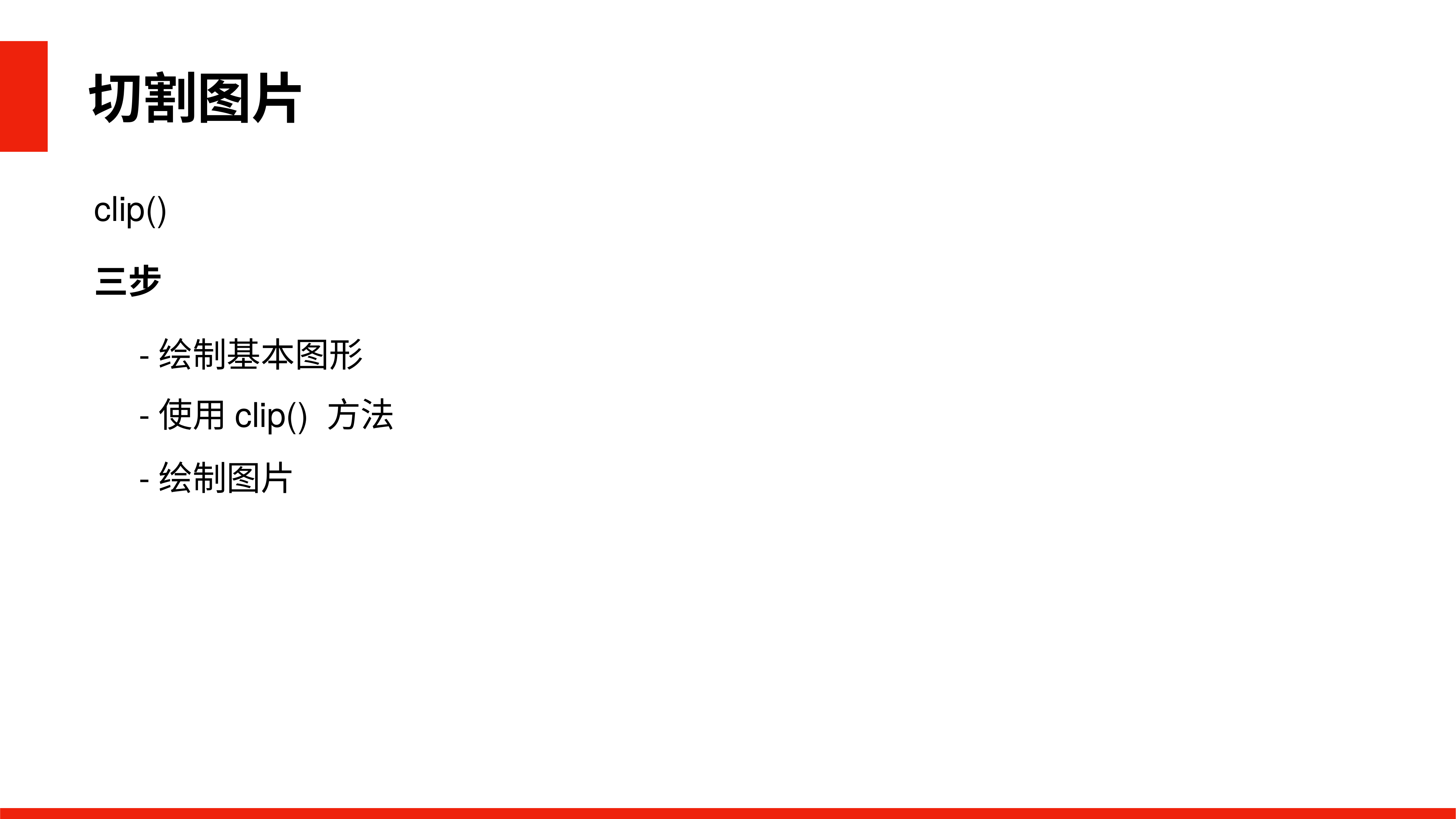

切割图片
clip()
三步
-绘制基本图形
-使用clip() 方法
-绘制图片
37